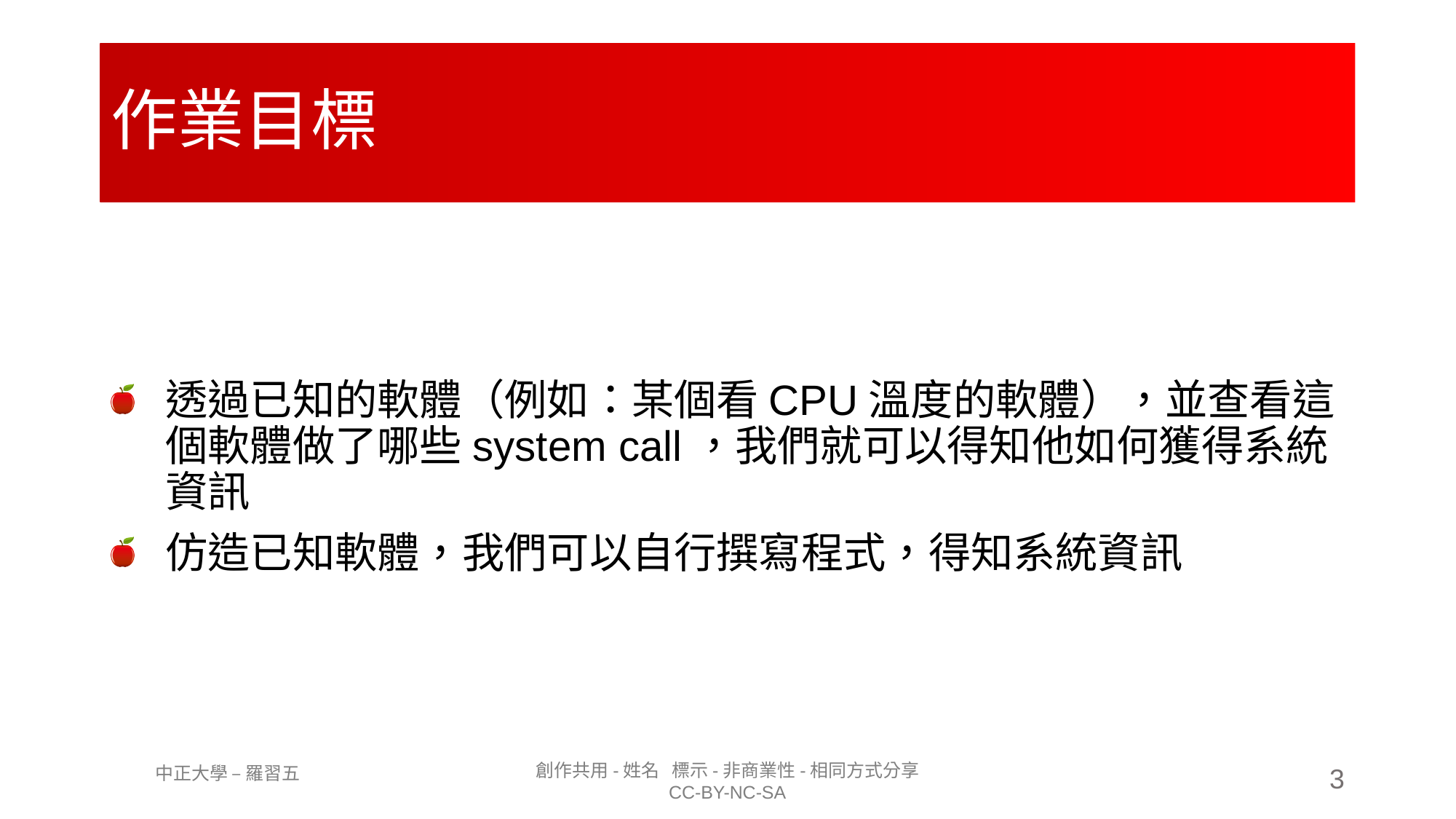

# 作業目標
透過已知的軟體（例如：某個看CPU溫度的軟體），並查看這個軟體做了哪些system call，我們就可以得知他如何獲得系統資訊
仿造已知軟體，我們可以自行撰寫程式，得知系統資訊